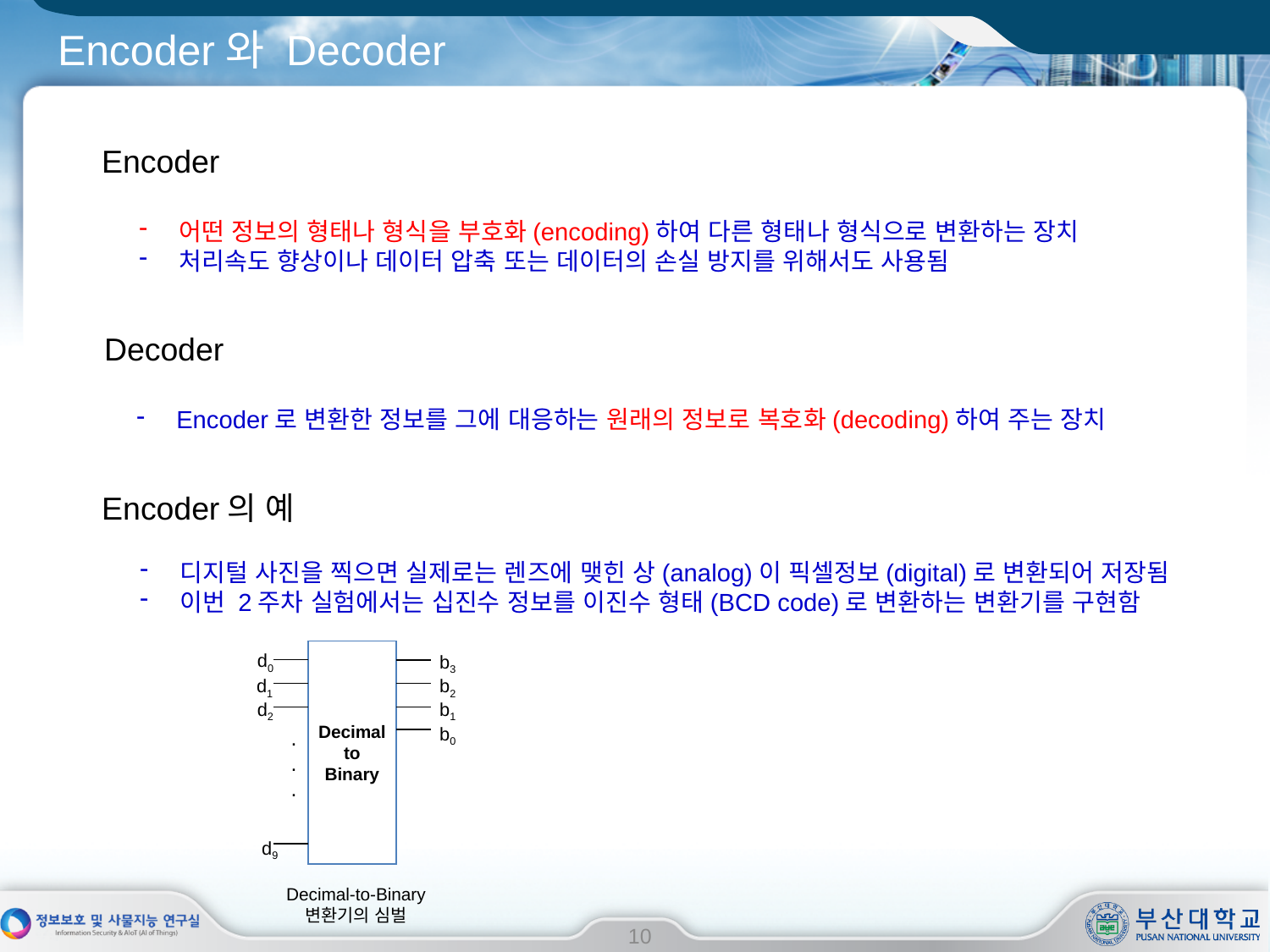

# Encoder와 Decoder
Encoder
어떤 정보의 형태나 형식을 부호화(encoding)하여 다른 형태나 형식으로 변환하는 장치
처리속도 향상이나 데이터 압축 또는 데이터의 손실 방지를 위해서도 사용됨
Decoder
Encoder로 변환한 정보를 그에 대응하는 원래의 정보로 복호화(decoding)하여 주는 장치
Encoder의 예
디지털 사진을 찍으면 실제로는 렌즈에 맺힌 상(analog)이 픽셀정보(digital)로 변환되어 저장됨
이번 2주차 실험에서는 십진수 정보를 이진수 형태(BCD code)로 변환하는 변환기를 구현함
Decimal
to
Binary
d0
b3
d1
b2
d2
b1
b0
.
.
.
d9
Decimal-to-Binary
변환기의 심벌
10